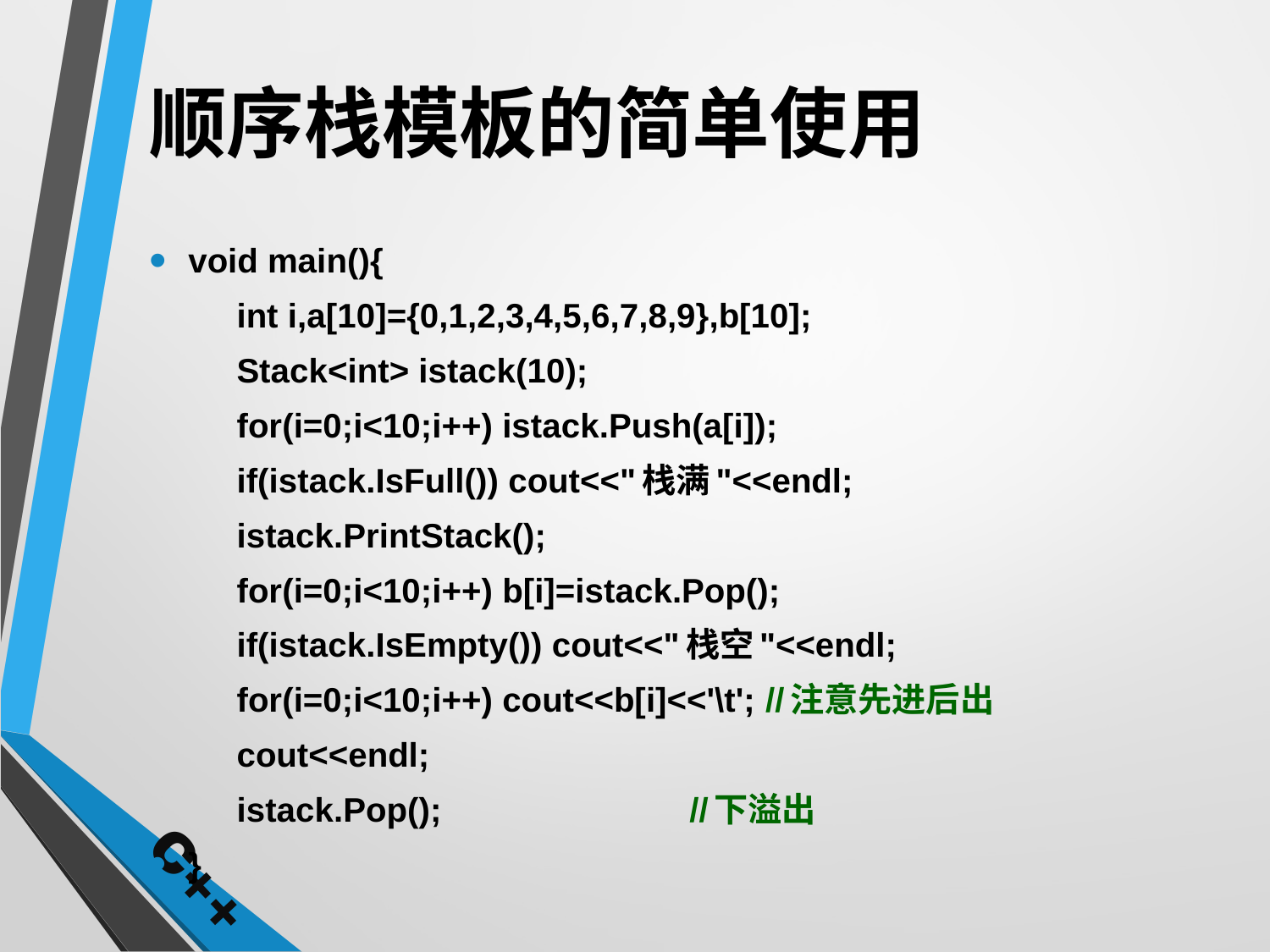

# 顺序栈模板的简单使用
void main(){
	int i,a[10]={0,1,2,3,4,5,6,7,8,9},b[10];
	Stack<int> istack(10);
	for(i=0;i<10;i++) istack.Push(a[i]);
	if(istack.IsFull()) cout<<"栈满"<<endl;
	istack.PrintStack();
	for(i=0;i<10;i++) b[i]=istack.Pop();
	if(istack.IsEmpty()) cout<<"栈空"<<endl;
	for(i=0;i<10;i++) cout<<b[i]<<'\t'; //注意先进后出
	cout<<endl;
	istack.Pop();                          //下溢出
}